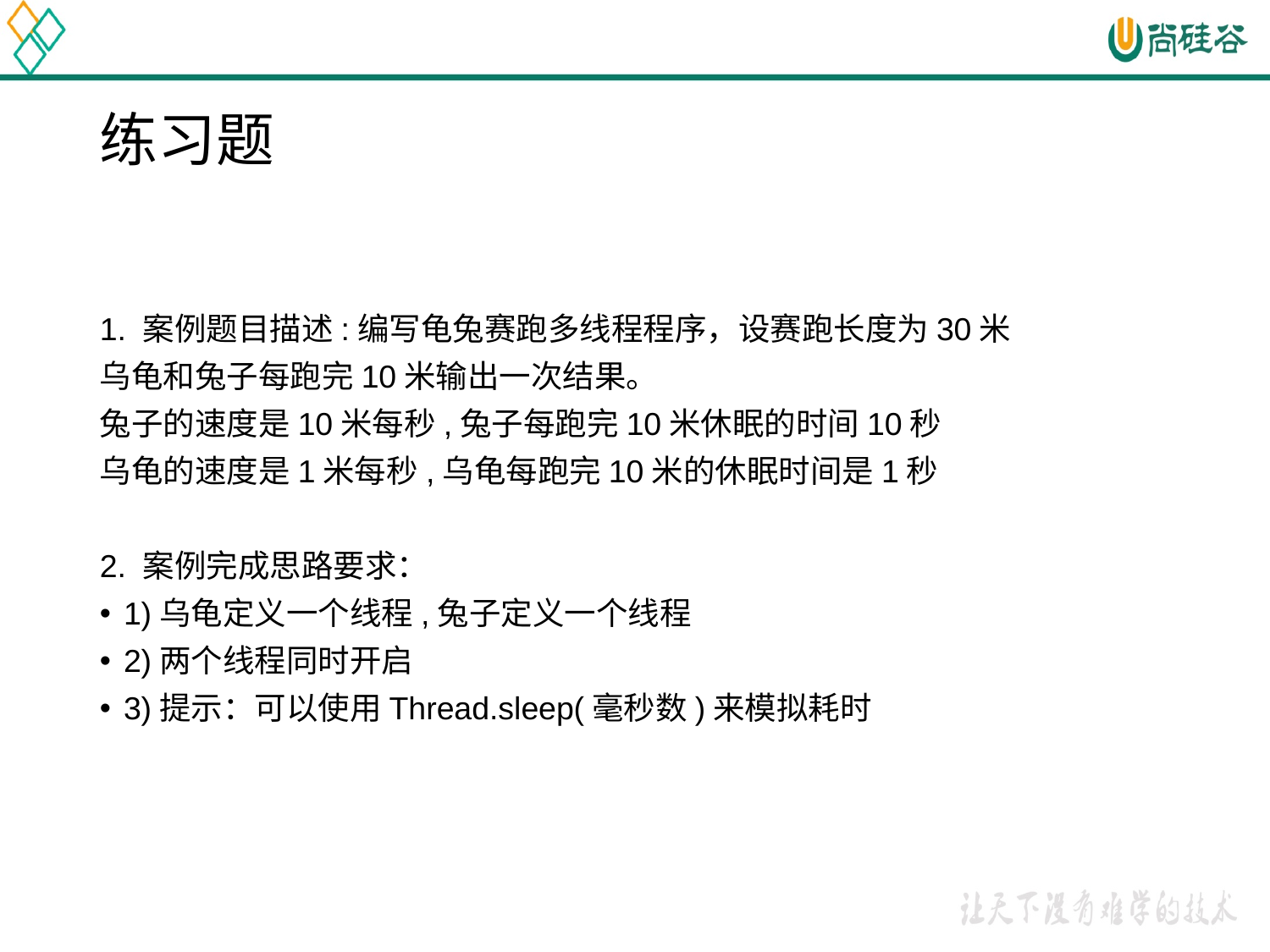

# 练习题

1. 案例题目描述:编写龟兔赛跑多线程程序，设赛跑长度为30米
乌龟和兔子每跑完10米输出一次结果。
兔子的速度是10米每秒,兔子每跑完10米休眠的时间10秒
乌龟的速度是1米每秒,乌龟每跑完10米的休眠时间是1秒

2. 案例完成思路要求：
1)乌龟定义一个线程,兔子定义一个线程
2)两个线程同时开启
3)提示：可以使用Thread.sleep(毫秒数)来模拟耗时